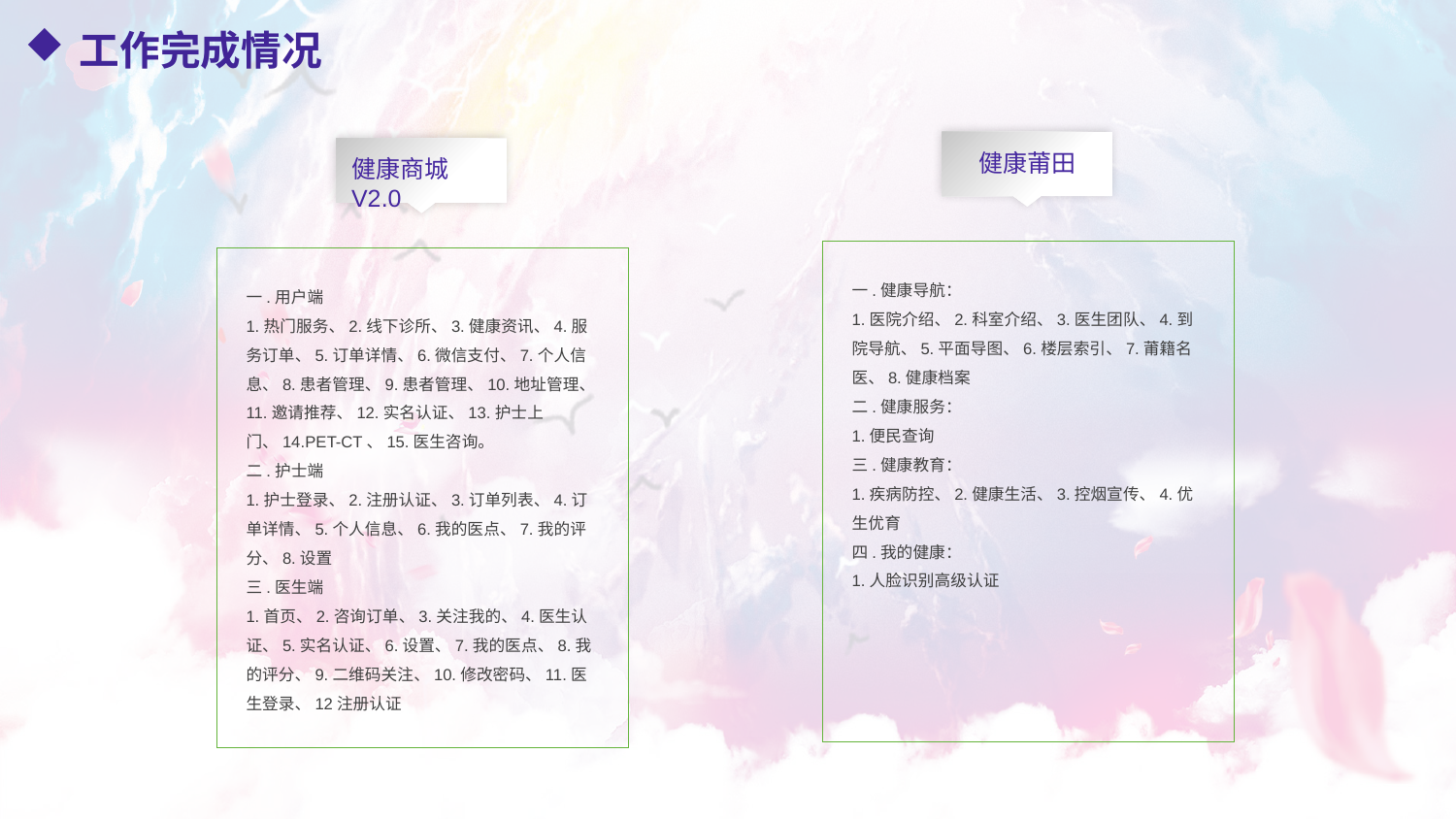

工作完成情况

健康莆田

健康商城V2.0

一.健康导航：
1.医院介绍、2.科室介绍、3.医生团队、4.到院导航、5.平面导图、6.楼层索引、7.莆籍名医、8.健康档案
二.健康服务：
1.便民查询
三.健康教育：
1.疾病防控、2.健康生活、3.控烟宣传、4.优生优育
四.我的健康：
1.人脸识别高级认证

一.用户端
1.热门服务、2.线下诊所、3.健康资讯、4.服务订单、5.订单详情、6.微信支付、7.个人信息、8.患者管理、9.患者管理、10.地址管理、11.邀请推荐、12.实名认证、13.护士上门、14.PET-CT、15.医生咨询。
二.护士端
1.护士登录、2.注册认证、3.订单列表、4.订单详情、5.个人信息、6.我的医点、7.我的评分、8.设置
三.医生端
1.首页、2.咨询订单、3.关注我的、4.医生认证、5.实名认证、6.设置、7.我的医点、8.我的评分、9.二维码关注、10.修改密码、11.医生登录、12注册认证